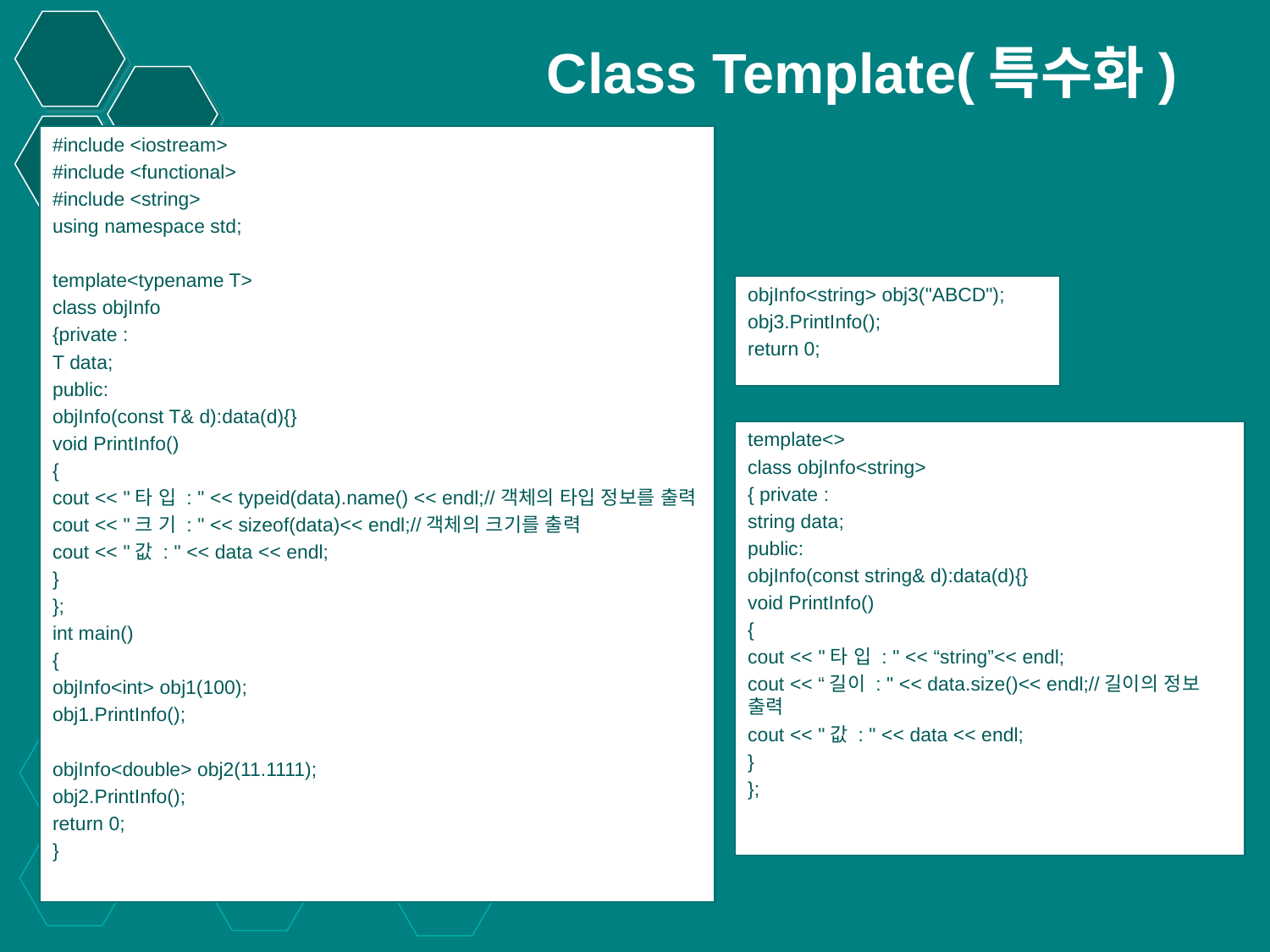

# Class Template(특수화)
#include <iostream>
#include <functional>
#include <string>
using namespace std;

template<typename T>
class objInfo
{private :
T data;
public:
objInfo(const T& d):data(d){}
void PrintInfo()
{
cout << "타 입 : " << typeid(data).name() << endl;//객체의 타입 정보를 출력
cout << "크 기 : " << sizeof(data)<< endl;//객체의 크기를 출력
cout << "값 : " << data << endl;
}
};
int main()
{
objInfo<int> obj1(100);
obj1.PrintInfo();

objInfo<double> obj2(11.1111);
obj2.PrintInfo();
return 0;
}
objInfo<string> obj3("ABCD");
obj3.PrintInfo();
return 0;
template<>
class objInfo<string>
{ private :
string data;
public:
objInfo(const string& d):data(d){}
void PrintInfo()
{
cout << "타 입 : " << “string”<< endl;
cout << “길이 : " << data.size()<< endl;//길이의 정보 출력
cout << "값 : " << data << endl;
}
};